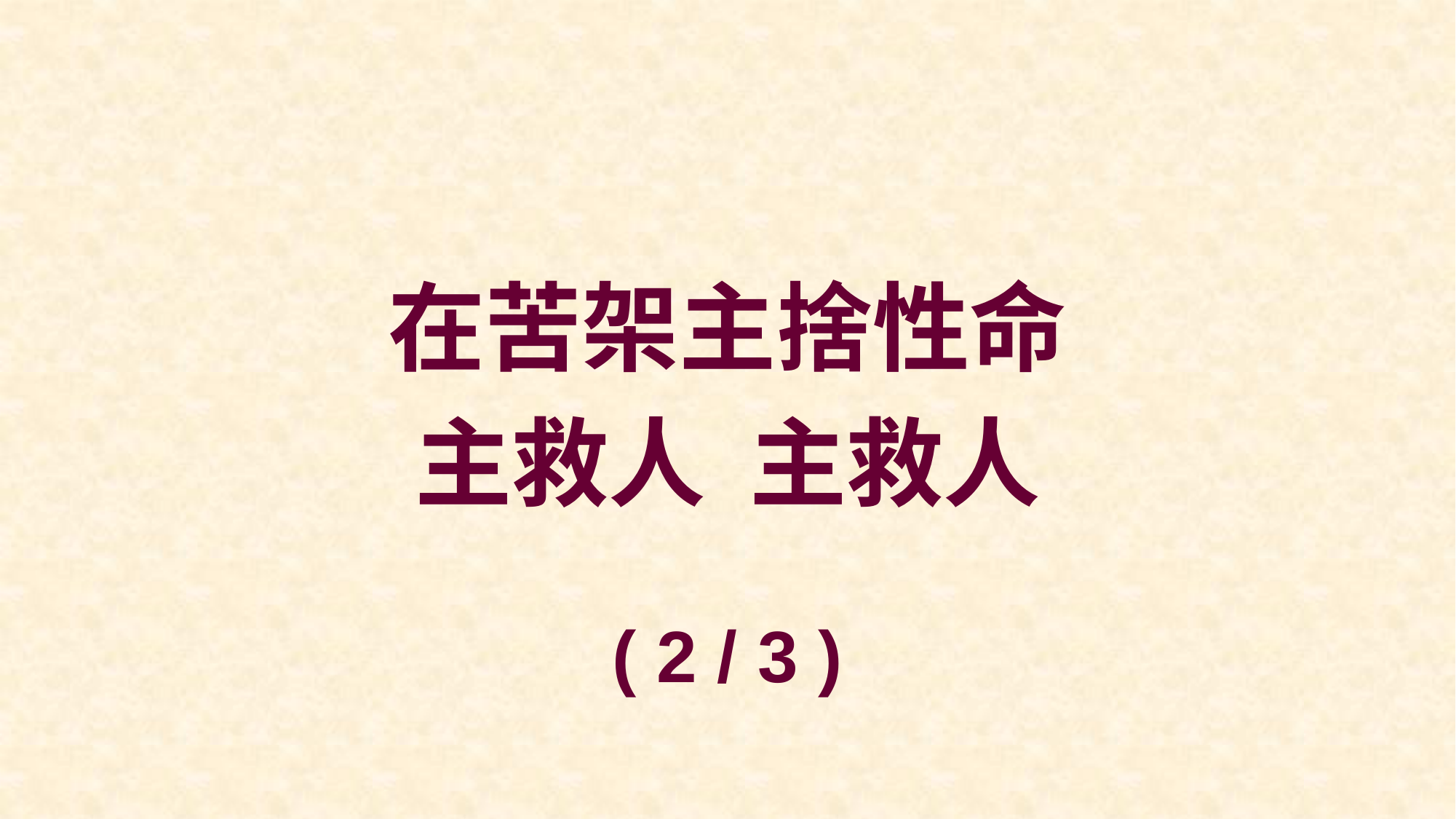

在苦架主捨性命
主救人  主救人
( 2 / 3 )